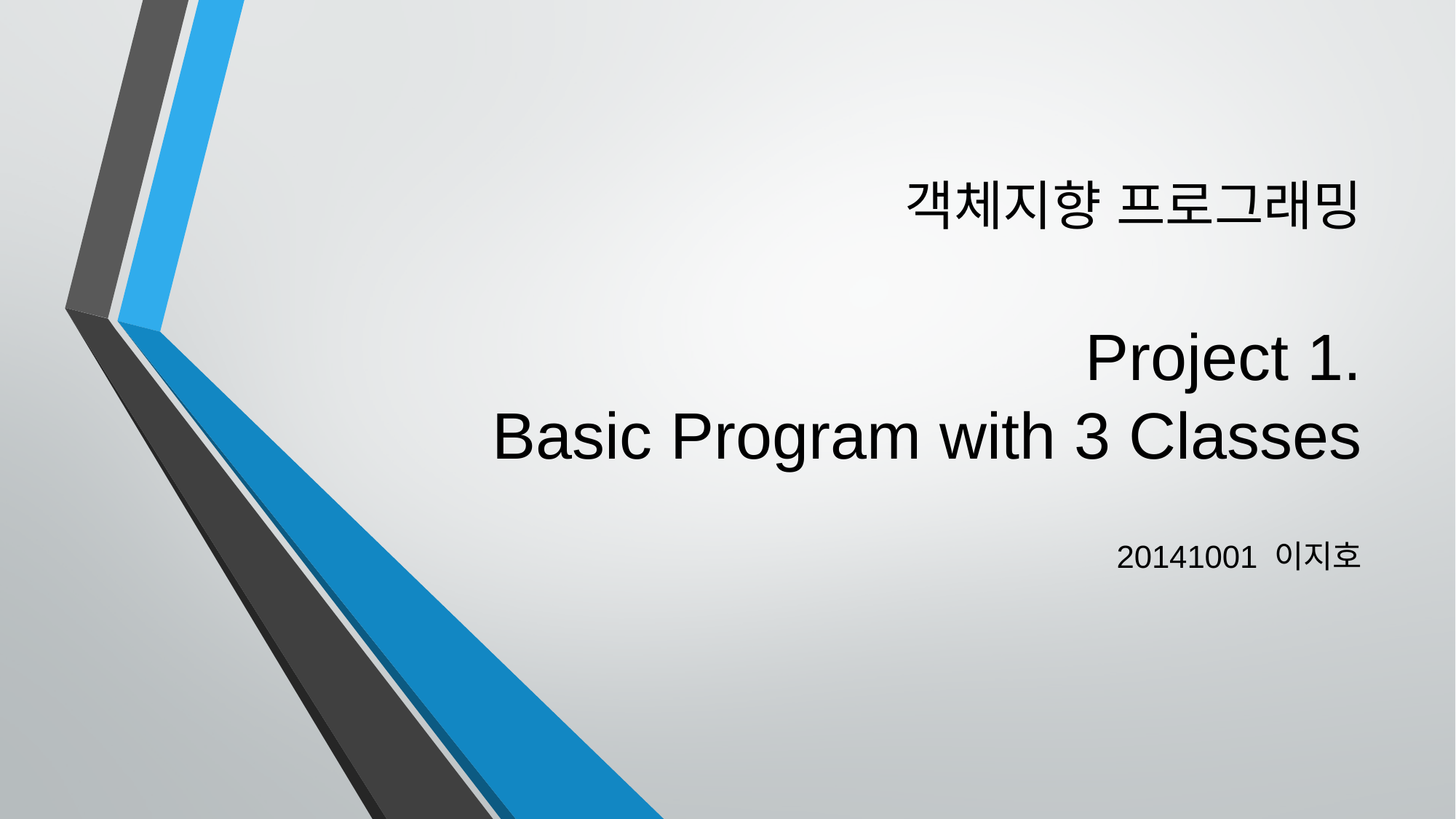

# 객체지향 프로그래밍 Project 1. Basic Program with 3 Classes

20141001 이지호